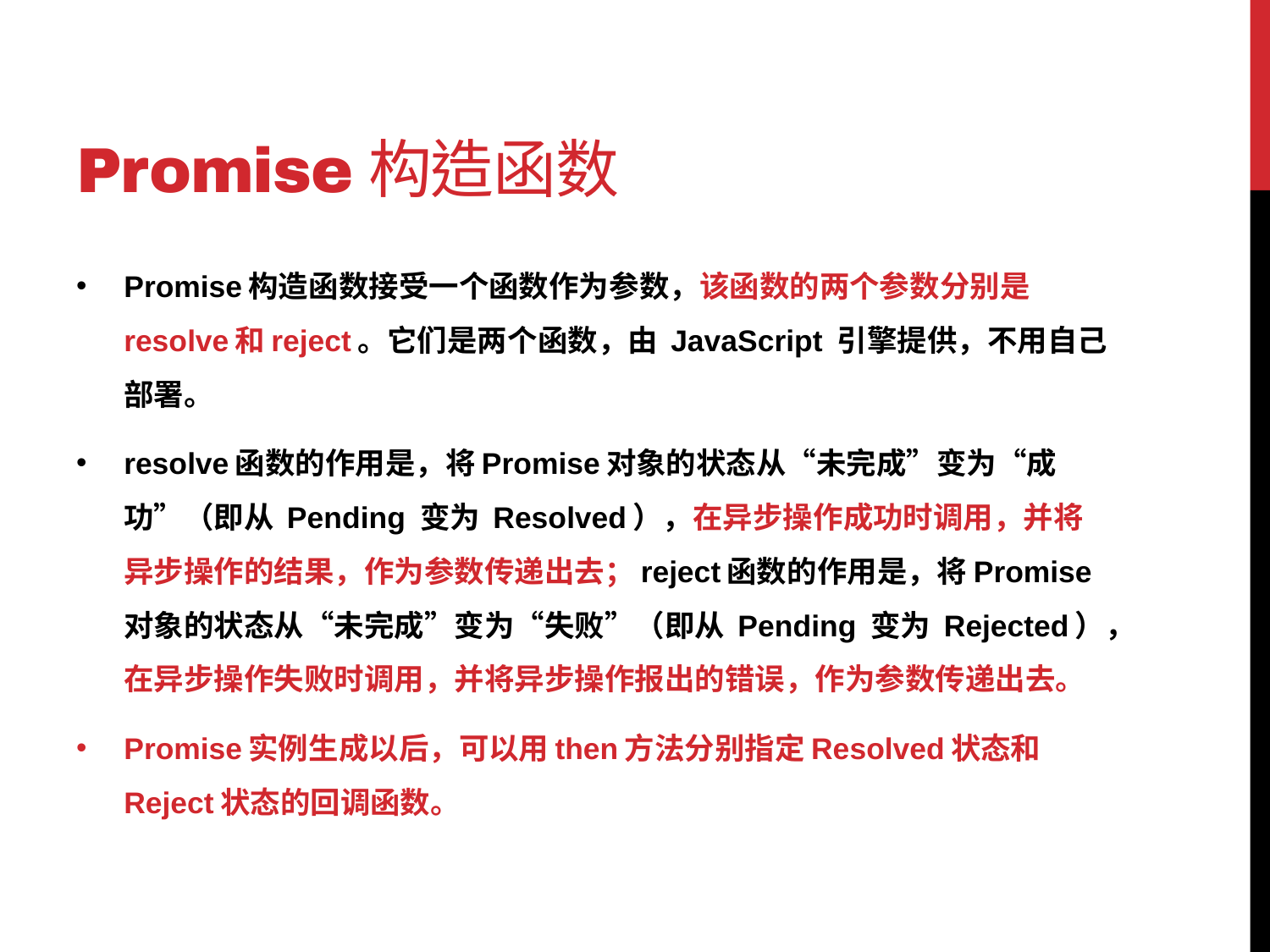

# Promise构造函数
Promise构造函数接受一个函数作为参数，该函数的两个参数分别是resolve和reject。它们是两个函数，由 JavaScript 引擎提供，不用自己部署。
resolve函数的作用是，将Promise对象的状态从“未完成”变为“成功”（即从 Pending 变为 Resolved），在异步操作成功时调用，并将异步操作的结果，作为参数传递出去；reject函数的作用是，将Promise对象的状态从“未完成”变为“失败”（即从 Pending 变为 Rejected），在异步操作失败时调用，并将异步操作报出的错误，作为参数传递出去。
Promise实例生成以后，可以用then方法分别指定Resolved状态和Reject状态的回调函数。